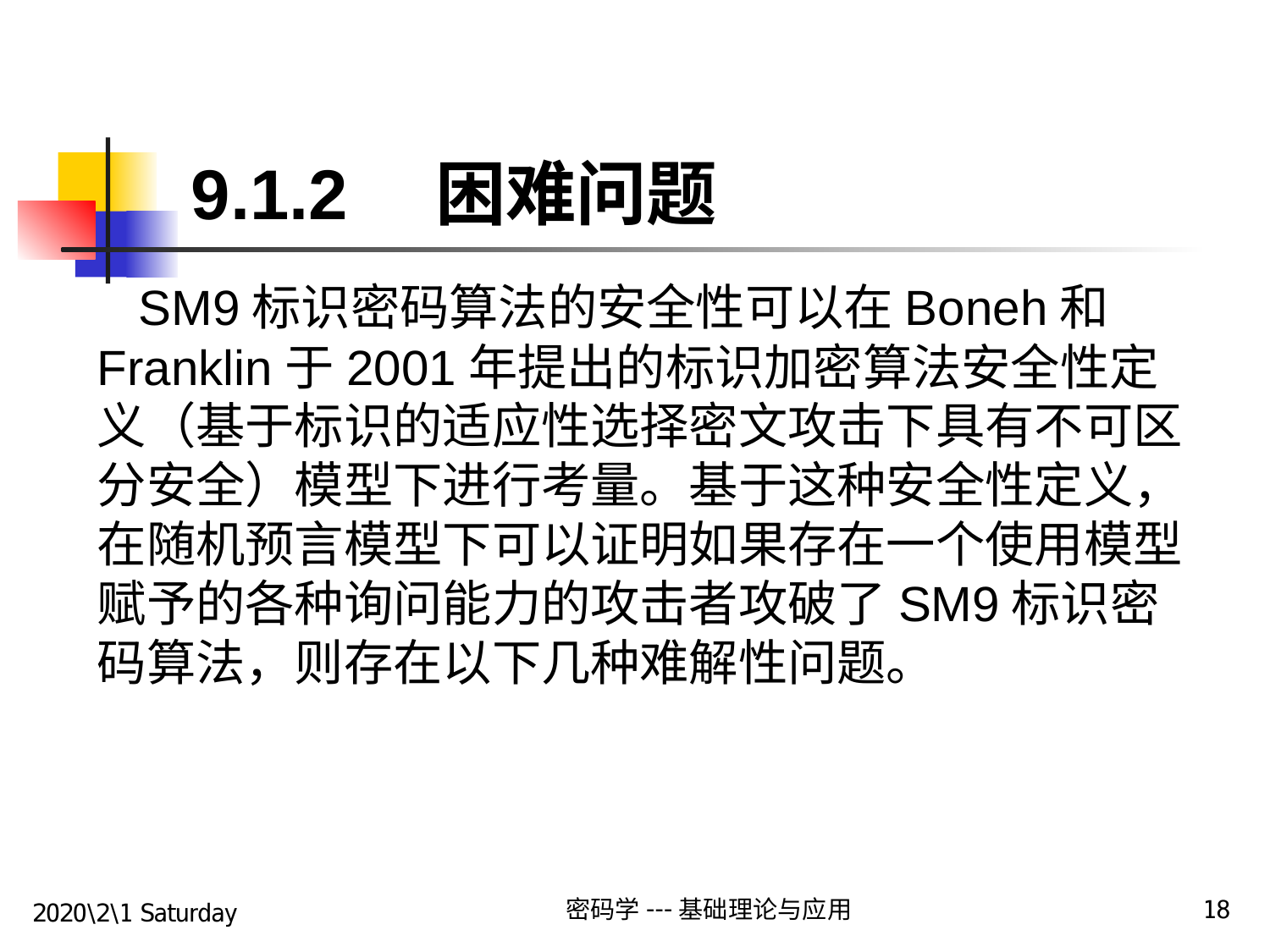

9.1.2　困难问题
   SM9标识密码算法的安全性可以在Boneh和Franklin于2001年提出的标识加密算法安全性定义（基于标识的适应性选择密文攻击下具有不可区分安全）模型下进行考量。基于这种安全性定义，在随机预言模型下可以证明如果存在一个使用模型赋予的各种询问能力的攻击者攻破了SM9标识密码算法，则存在以下几种难解性问题。
密码学---基础理论与应用
18
2020\2\1 Saturday